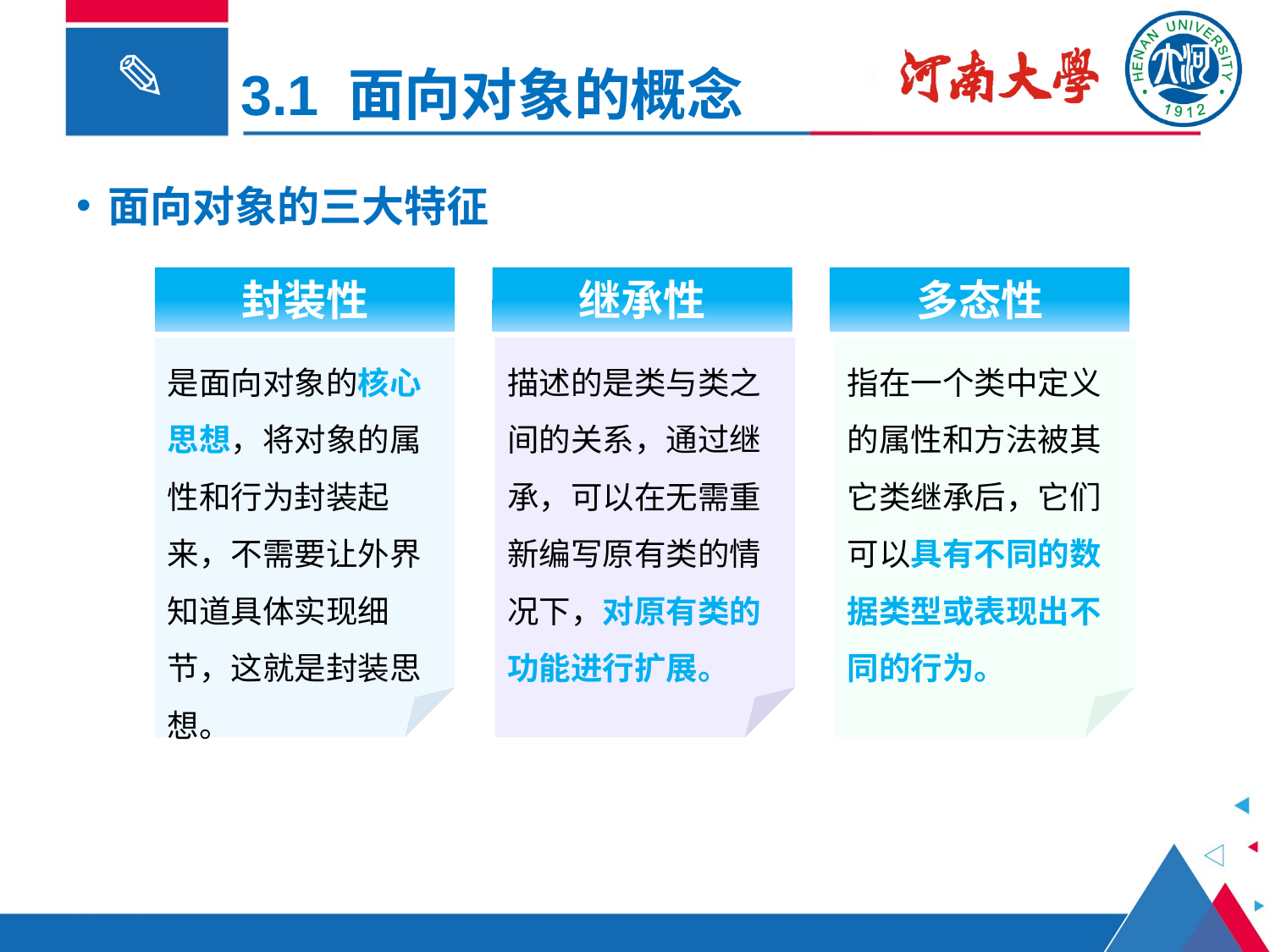

3.1 面向对象的概念
面向对象的三大特征

封装性
继承性
多态性
是面向对象的核心思想，将对象的属性和行为封装起来，不需要让外界知道具体实现细节，这就是封装思想。
描述的是类与类之间的关系，通过继承，可以在无需重新编写原有类的情况下，对原有类的功能进行扩展。
指在一个类中定义的属性和方法被其它类继承后，它们可以具有不同的数据类型或表现出不同的行为。